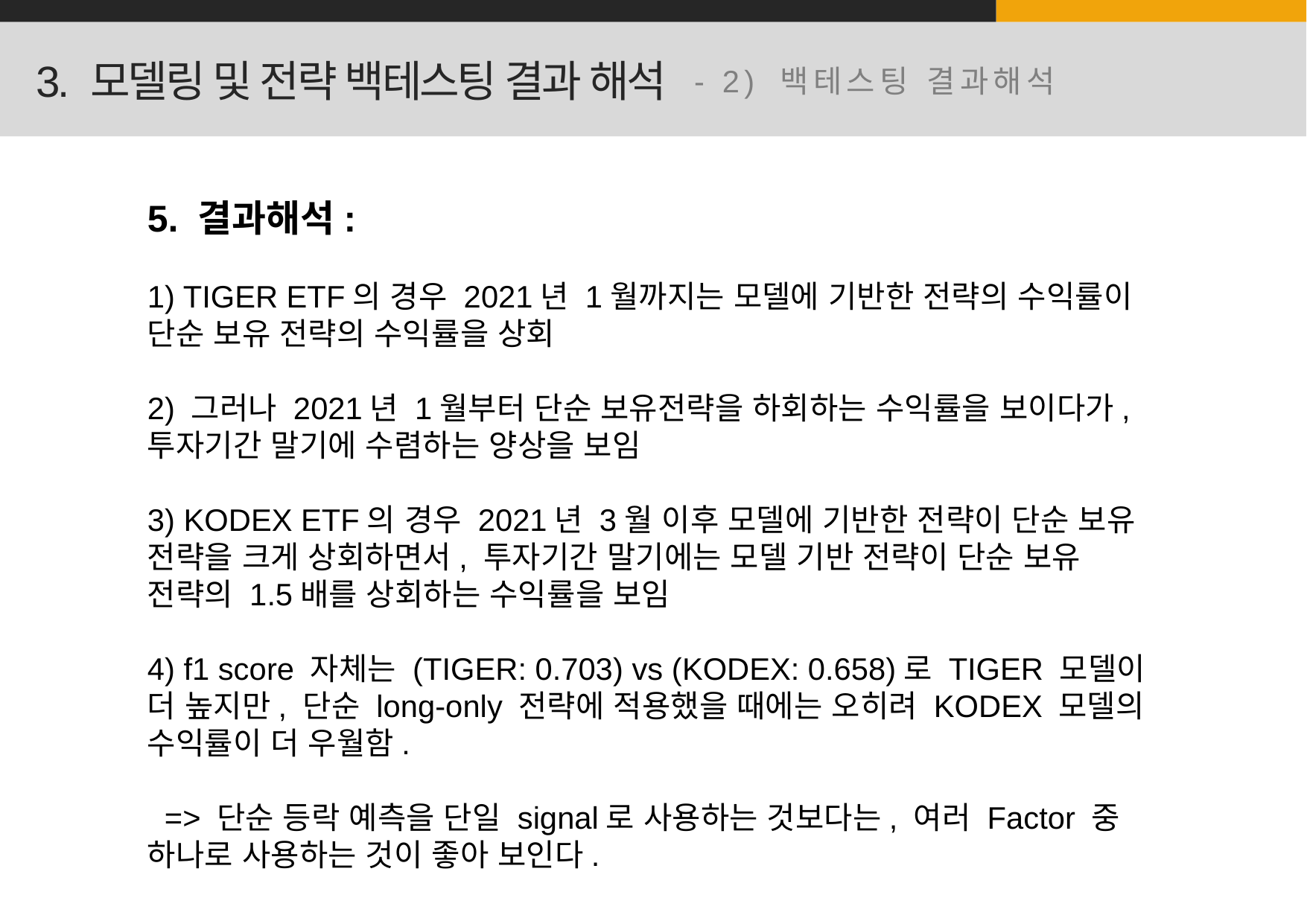

3. 모델링 및 전략 백테스팅 결과 해석
- 2) 백테스팅 결과해석
5. 결과해석:

1) TIGER ETF의 경우 2021년 1월까지는 모델에 기반한 전략의 수익률이 단순 보유 전략의 수익률을 상회

2) 그러나 2021년 1월부터 단순 보유전략을 하회하는 수익률을 보이다가, 투자기간 말기에 수렴하는 양상을 보임

3) KODEX ETF의 경우 2021년 3월 이후 모델에 기반한 전략이 단순 보유 전략을 크게 상회하면서, 투자기간 말기에는 모델 기반 전략이 단순 보유 전략의 1.5배를 상회하는 수익률을 보임

4) f1 score 자체는 (TIGER: 0.703) vs (KODEX: 0.658)로 TIGER 모델이 더 높지만, 단순 long-only 전략에 적용했을 때에는 오히려 KODEX 모델의 수익률이 더 우월함.

  => 단순 등락 예측을 단일 signal로 사용하는 것보다는, 여러 Factor 중 하나로 사용하는 것이 좋아 보인다.